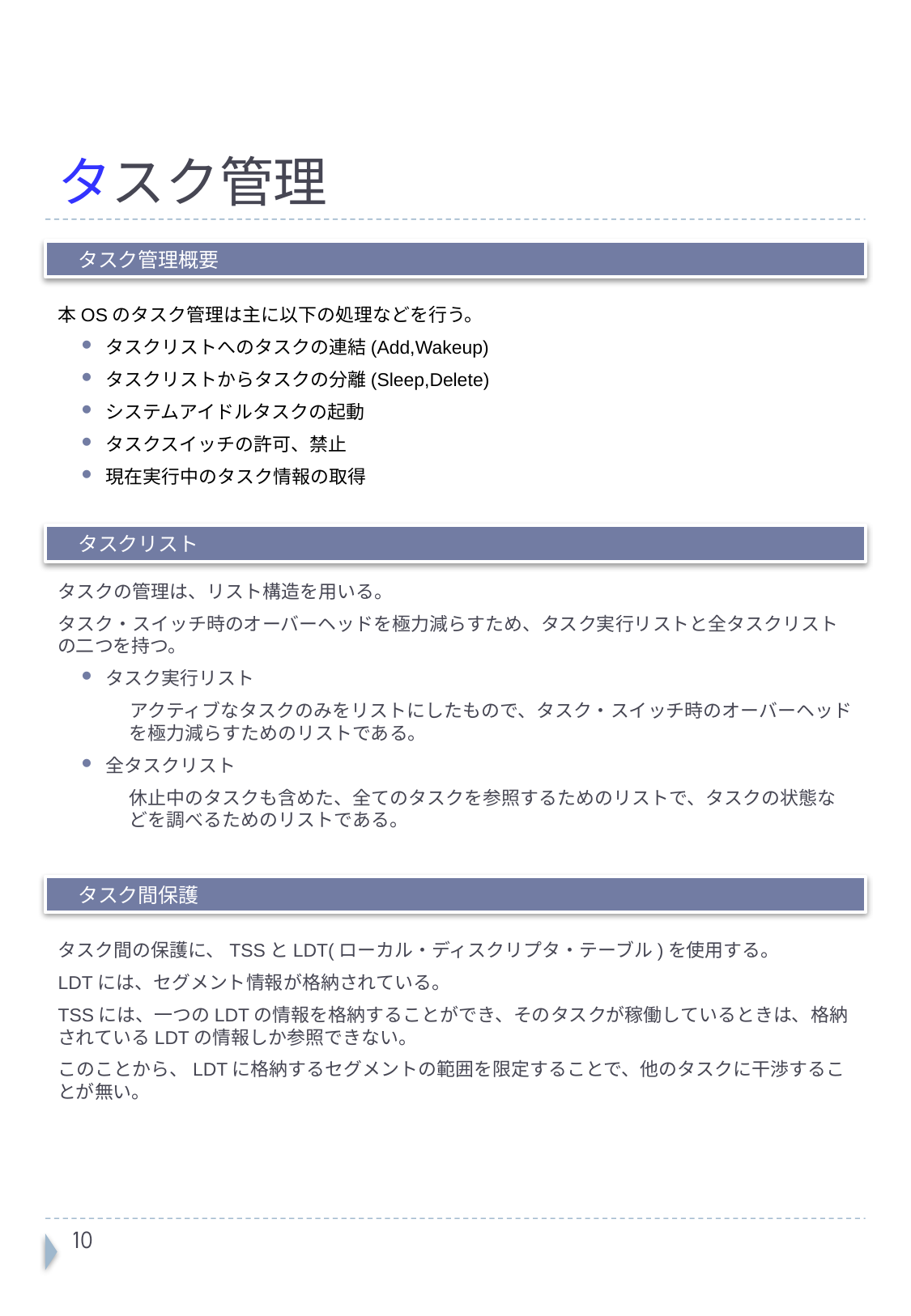

# タスク管理
　タスク管理概要
本OSのタスク管理は主に以下の処理などを行う。
タスクリストへのタスクの連結(Add,Wakeup)
タスクリストからタスクの分離(Sleep,Delete)
システムアイドルタスクの起動
タスクスイッチの許可、禁止
現在実行中のタスク情報の取得
　タスクリスト

タスクの管理は、リスト構造を用いる。
タスク・スイッチ時のオーバーヘッドを極力減らすため、タスク実行リストと全タスクリストの二つを持つ。
タスク実行リスト
アクティブなタスクのみをリストにしたもので、タスク・スイッチ時のオーバーヘッドを極力減らすためのリストである。
全タスクリスト
休止中のタスクも含めた、全てのタスクを参照するためのリストで、タスクの状態などを調べるためのリストである。
　タスク間保護
タスク間の保護に、TSSとLDT(ローカル・ディスクリプタ・テーブル)を使用する。
LDTには、セグメント情報が格納されている。
TSSには、一つのLDTの情報を格納することができ、そのタスクが稼働しているときは、格納されているLDTの情報しか参照できない。
このことから、LDTに格納するセグメントの範囲を限定することで、他のタスクに干渉することが無い。
10